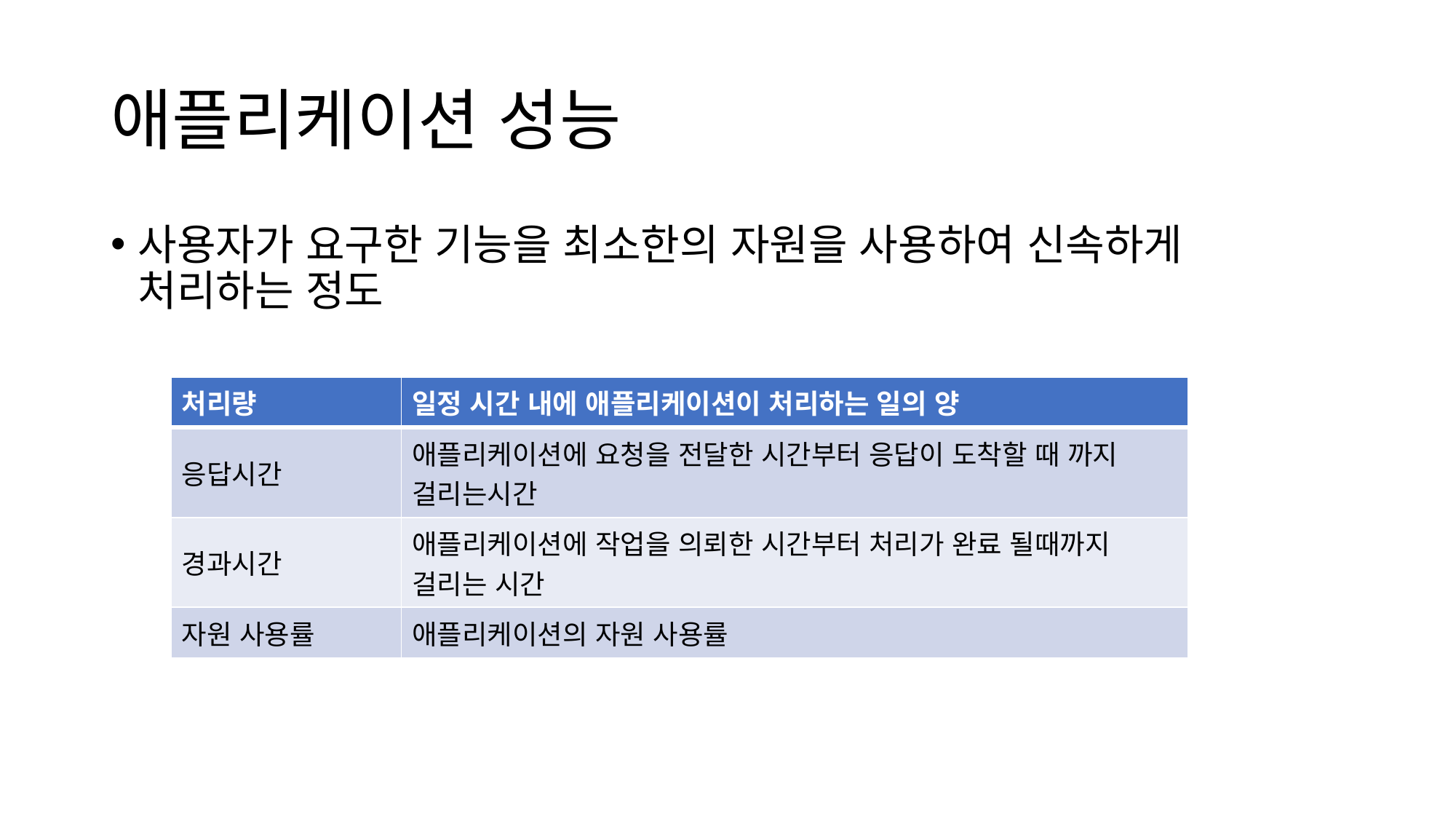

# 애플리케이션 성능
사용자가 요구한 기능을 최소한의 자원을 사용하여 신속하게 처리하는 정도

| 처리량 | 일정 시간 내에 애플리케이션이 처리하는 일의 양 |
| --- | --- |
| 응답시간 | 애플리케이션에 요청을 전달한 시간부터 응답이 도착할 때 까지 걸리는시간 |
| 경과시간 | 애플리케이션에 작업을 의뢰한 시간부터 처리가 완료 될때까지 걸리는 시간 |
| 자원 사용률 | 애플리케이션의 자원 사용률 |